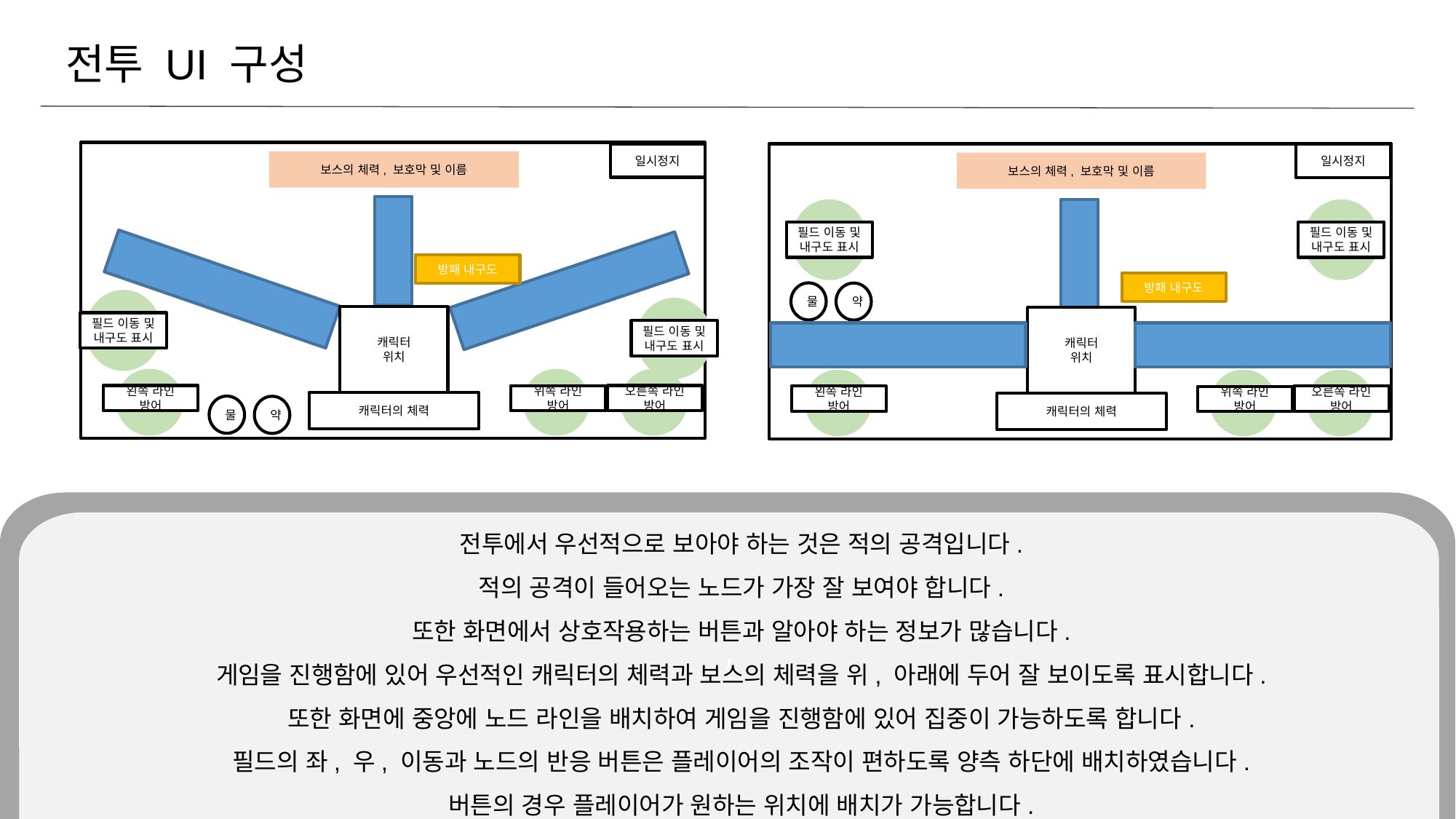

# 전투 UI 구성

일시정지
보스의 체력, 보호막 및 이름

방패 내구도

캐릭터
위치
필드 이동 및 내구도 표시
필드 이동 및 내구도 표시

왼쪽 라인 방어
오른쪽 라인 방어
위쪽 라인 방어
캐릭터의 체력
물
약

일시정지
보스의 체력, 보호막 및 이름

필드 이동 및 내구도 표시
필드 이동 및 내구도 표시
방패 내구도
물
약
캐릭터
위치

왼쪽 라인 방어
오른쪽 라인 방어
위쪽 라인 방어
캐릭터의 체력
전투에서 우선적으로 보아야 하는 것은 적의 공격입니다.
적의 공격이 들어오는 노드가 가장 잘 보여야 합니다.
또한 화면에서 상호작용하는 버튼과 알아야 하는 정보가 많습니다.
게임을 진행함에 있어 우선적인 캐릭터의 체력과 보스의 체력을 위, 아래에 두어 잘 보이도록 표시합니다.
또한 화면에 중앙에 노드 라인을 배치하여 게임을 진행함에 있어 집중이 가능하도록 합니다.
필드의 좌, 우, 이동과 노드의 반응 버튼은 플레이어의 조작이 편하도록 양측 하단에 배치하였습니다.
버튼의 경우 플레이어가 원하는 위치에 배치가 가능합니다.